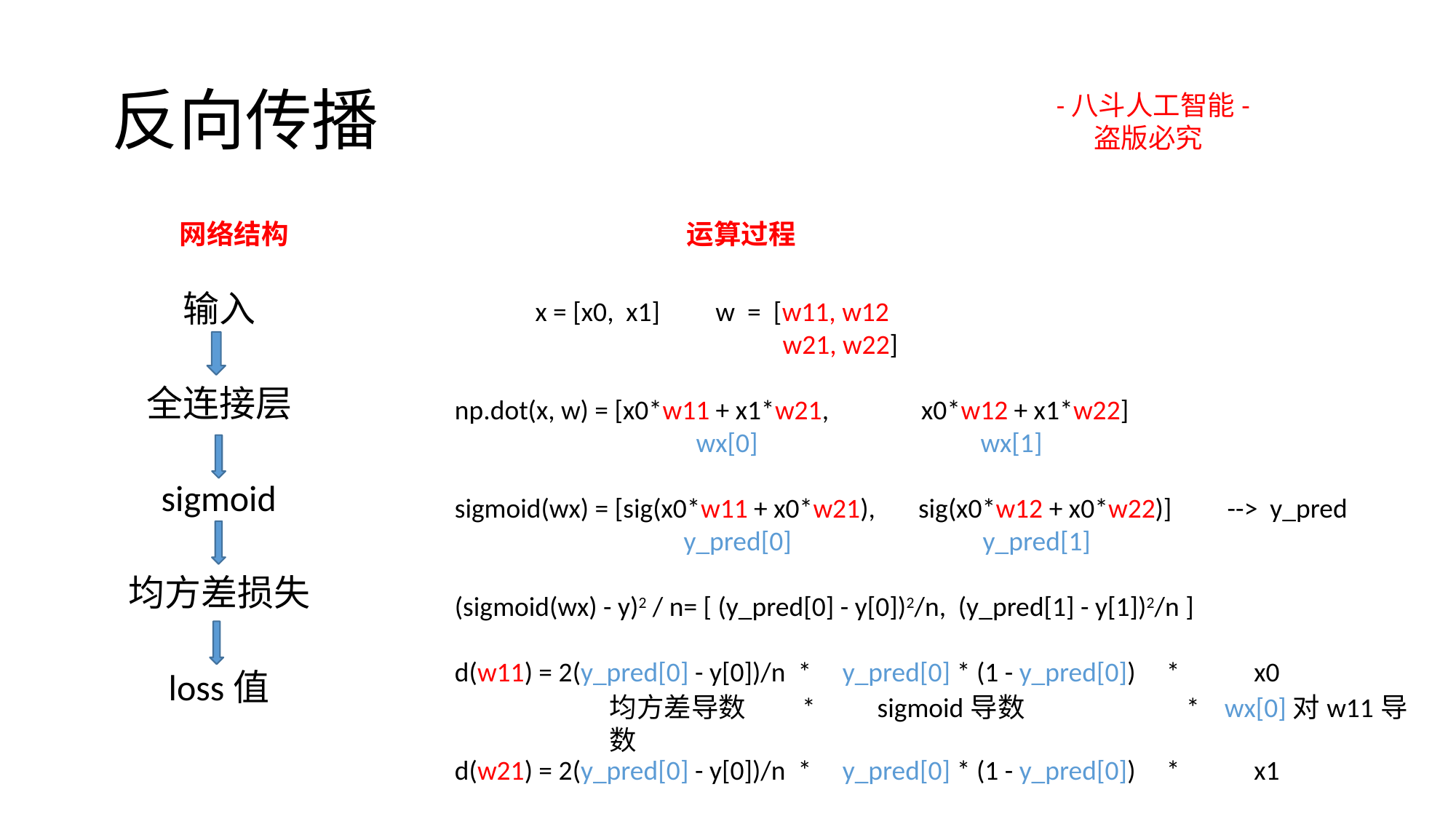

# 反向传播
-八斗人工智能-
     盗版必究
网络结构
运算过程
输入

全连接层

sigmoid

均方差损失

loss值

             x = [x0,  x1]         w  =  [w11, w12
                                                     w21, w22]

np.dot(x, w) = [x0*w11 + x1*w21,               x0*w12 + x1*w22]
                                       wx[0]                                    wx[1]

sigmoid(wx) = [sig(x0*w11 + x0*w21),       sig(x0*w12 + x0*w22)]         -->  y_pred
                                     y_pred[0]                               y_pred[1]

(sigmoid(wx) - y)2 / n= [ (y_pred[0] - y[0])2/n,  (y_pred[1] - y[1])2/n ]

d(w11) = 2(y_pred[0] - y[0])/n  *     y_pred[0] * (1 - y_pred[0])     *            x0

d(w21) = 2(y_pred[0] - y[0])/n  *     y_pred[0] * (1 - y_pred[0])     *            x1

均方差导数        *          sigmoid导数                         *    wx[0]对w11导数